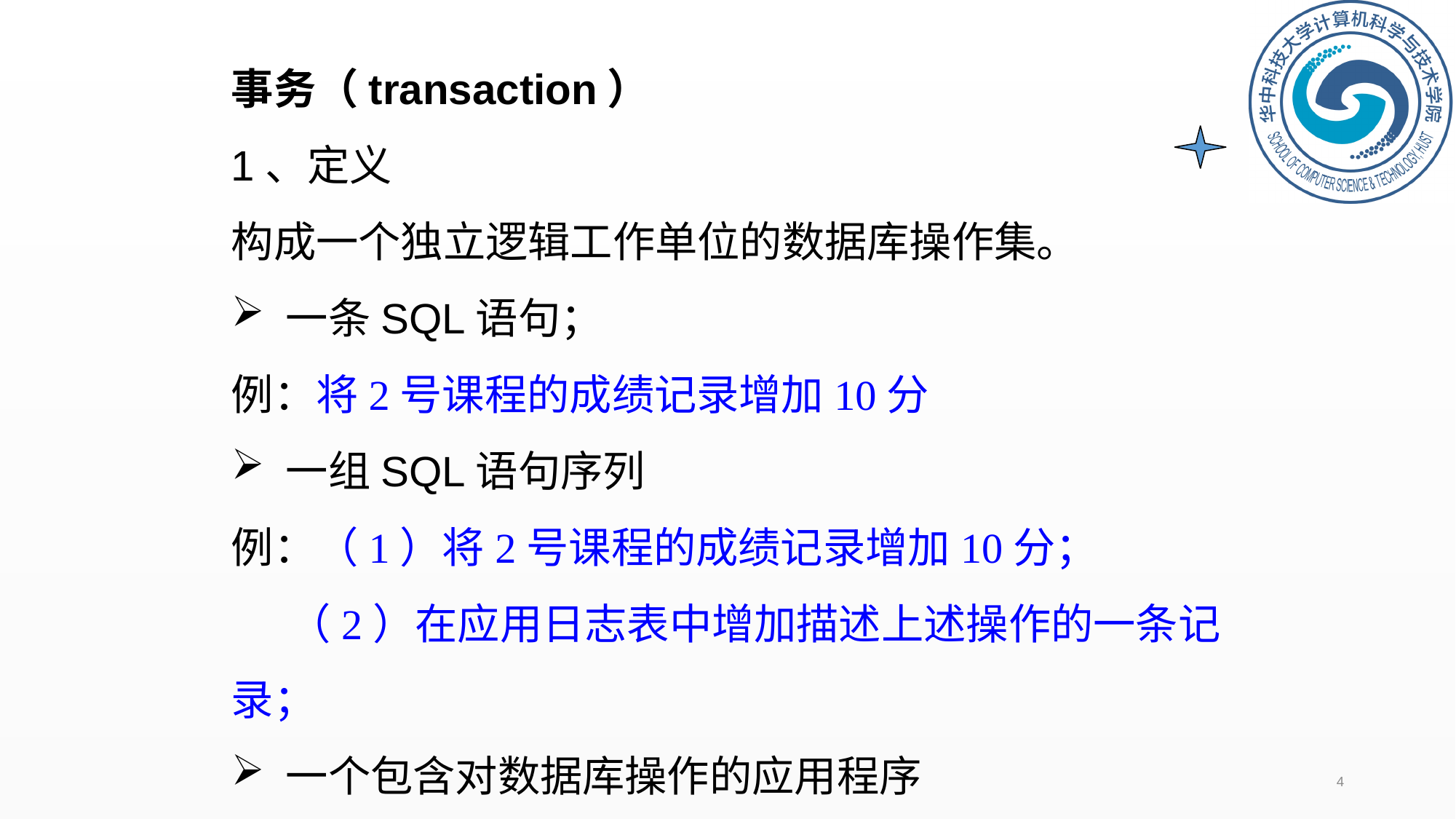

事务（transaction）
1、定义
构成一个独立逻辑工作单位的数据库操作集。
一条SQL语句；
例：将2号课程的成绩记录增加10分
一组SQL语句序列
例：（1）将2号课程的成绩记录增加10分；
     （2）在应用日志表中增加描述上述操作的一条记录；
一个包含对数据库操作的应用程序
例：可能多条SQL语句，存在于不同的程序分支。

4